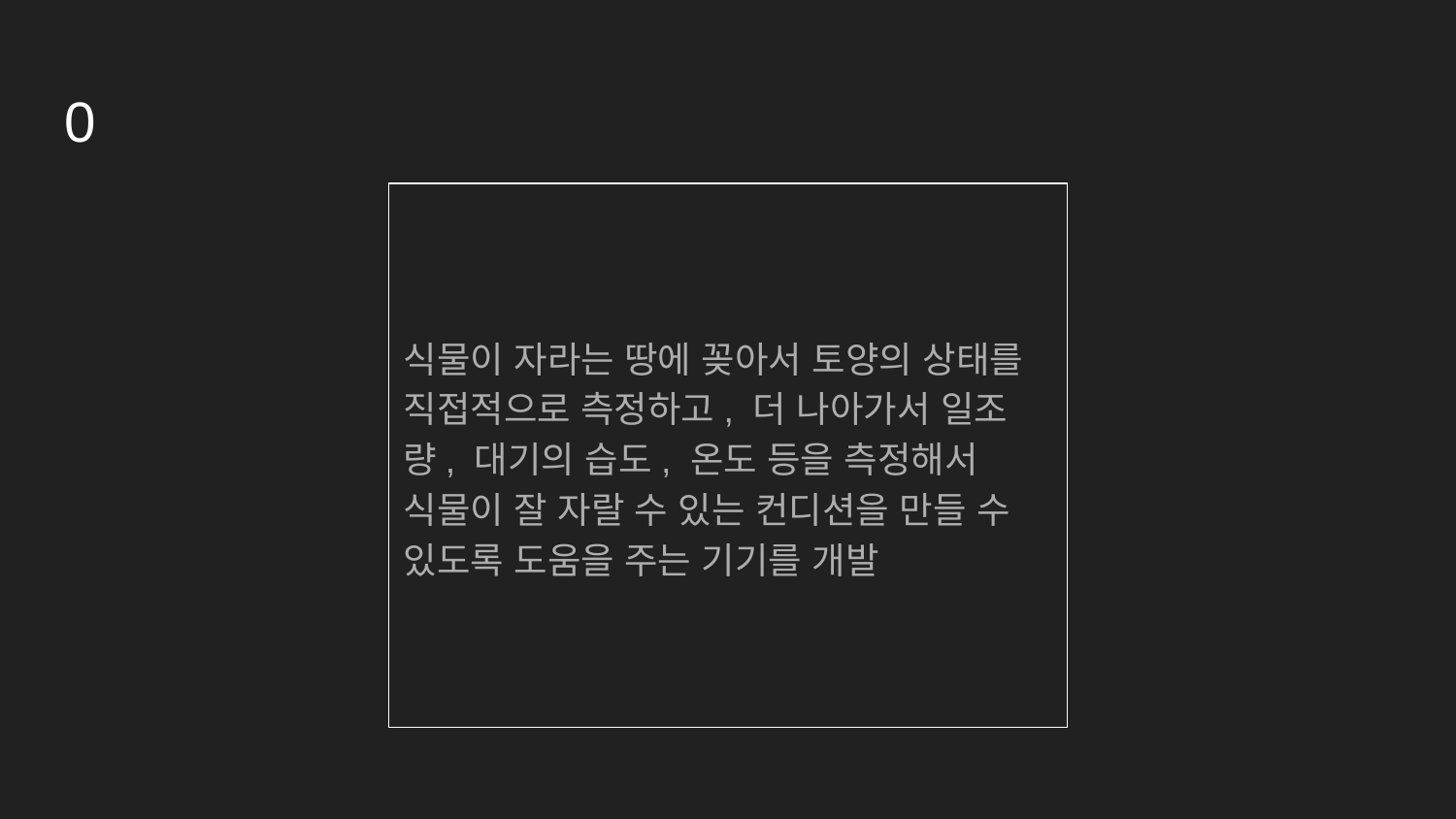

# 0
식물이 자라는 땅에 꽂아서 토양의 상태를 직접적으로 측정하고, 더 나아가서 일조량, 대기의 습도, 온도 등을 측정해서 식물이 잘 자랄 수 있는 컨디션을 만들 수 있도록 도움을 주는 기기를 개발